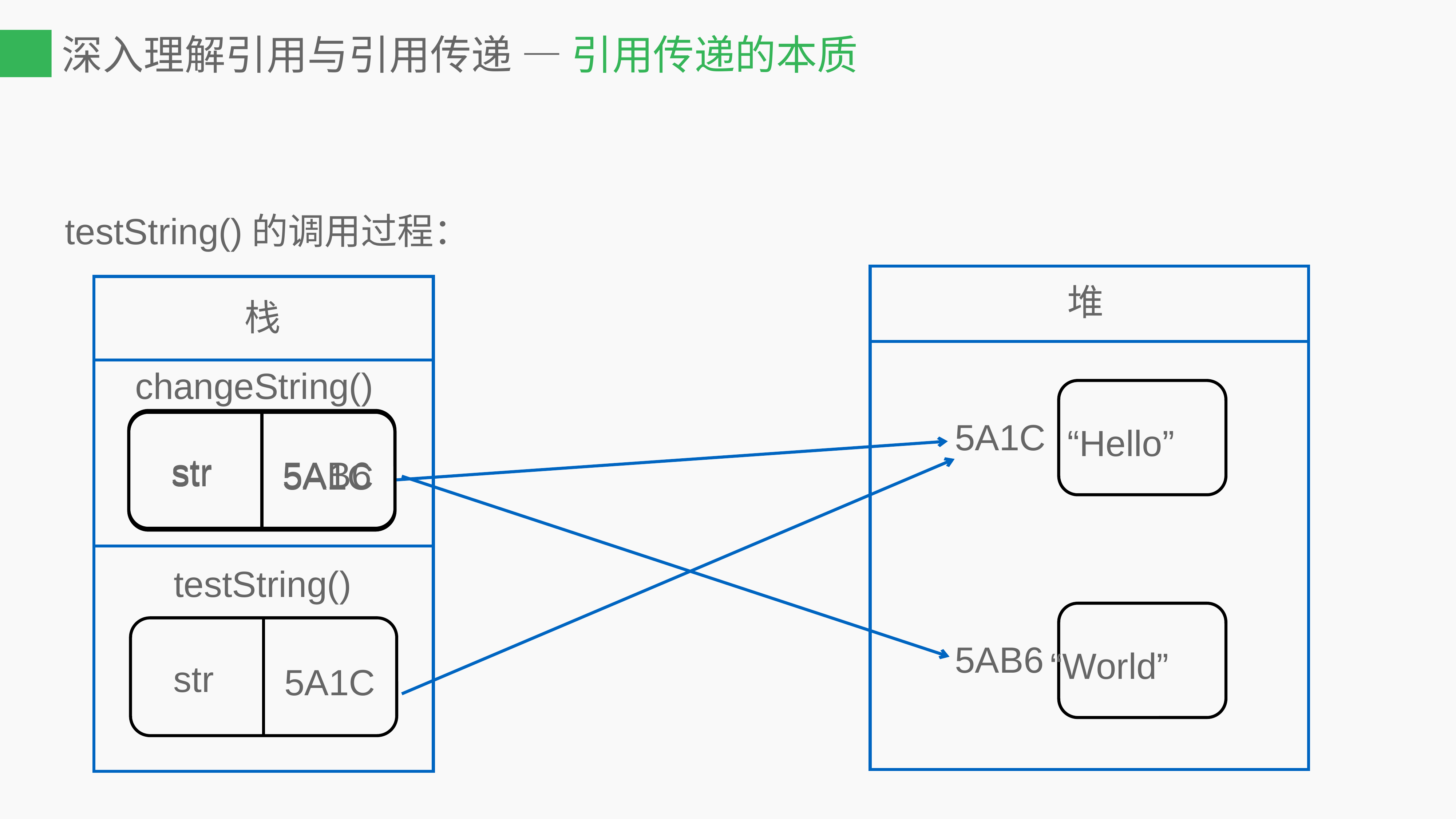

# 深入理解引用与引用传递 — 引用传递的本质
testString()的调用过程：

堆

栈
changeString()

5A1C
“Hello”

str
5AB6

str
5A1C

str

testString()

5AB6
“World”

str
5A1C